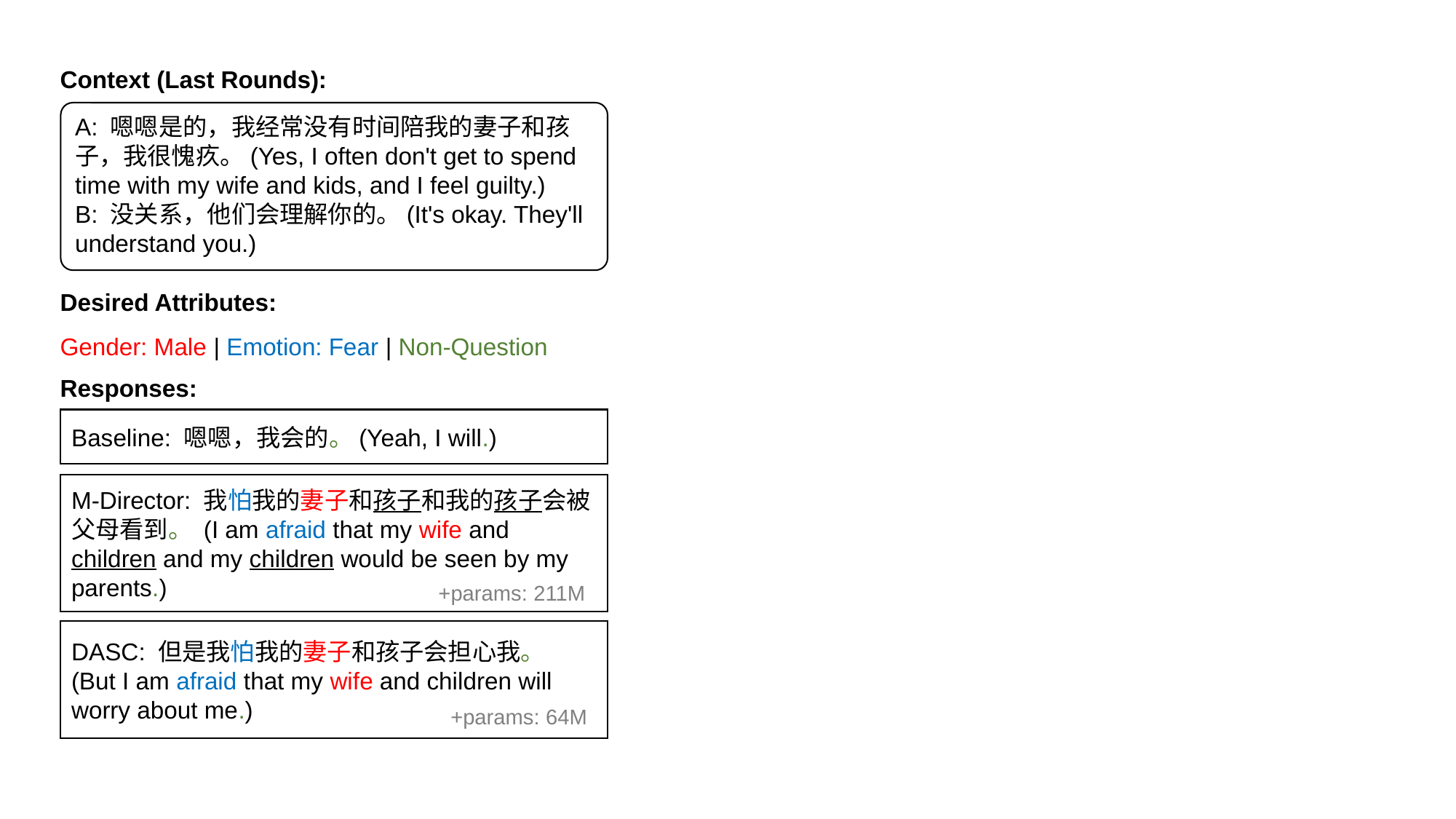

Context (Last Rounds):
A: 嗯嗯是的，我经常没有时间陪我的妻子和孩子，我很愧疚。(Yes, I often don't get to spend time with my wife and kids, and I feel guilty.)
B: 没关系，他们会理解你的。(It's okay. They'll understand you.)
Desired Attributes:
Gender: Male | Emotion: Fear | Non-Question
Responses:
Baseline: 嗯嗯，我会的。(Yeah, I will.)
M-Director: 我怕我的妻子和孩子和我的孩子会被父母看到。 (I am afraid that my wife and children and my children would be seen by my parents.)
+params: 211M
DASC: 但是我怕我的妻子和孩子会担心我。 (But I am afraid that my wife and children will worry about me.)
+params: 64M